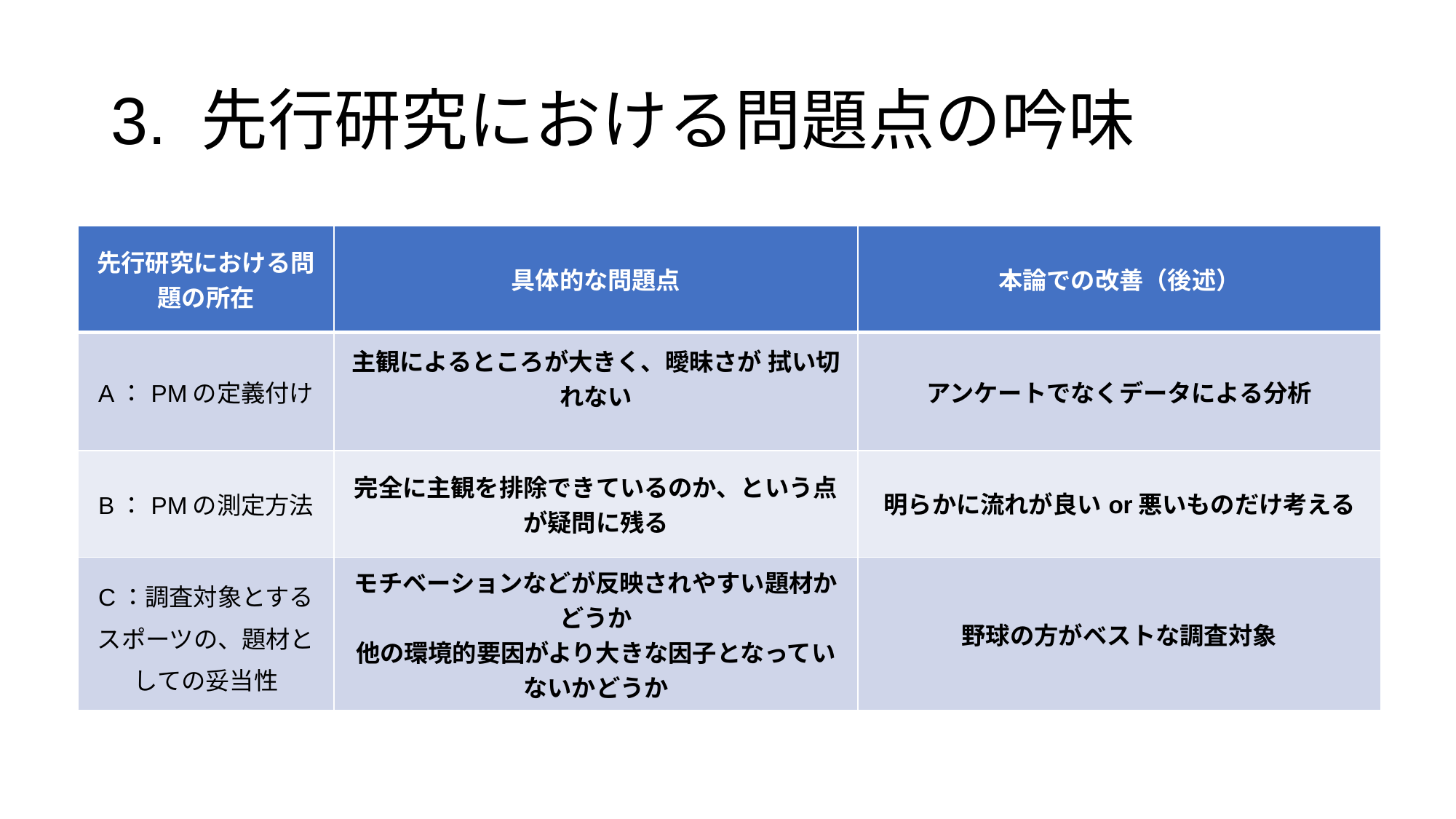

# 3. 先行研究における問題点の吟味
| 先行研究における問題の所在 | 具体的な問題点 | 本論での改善（後述） |
| --- | --- | --- |
| A：PMの定義付け | 主観によるところが大きく、曖昧さが 拭い切れない | アンケートでなくデータによる分析 |
| B：PMの測定方法 | 完全に主観を排除できているのか、という点が疑問に残る | 明らかに流れが良いor悪いものだけ考える |
| C：調査対象とするスポーツの、題材としての妥当性 | モチベーションなどが反映されやすい題材かどうか 他の環境的要因がより大きな因子となっていないかどうか | 野球の方がベストな調査対象 |